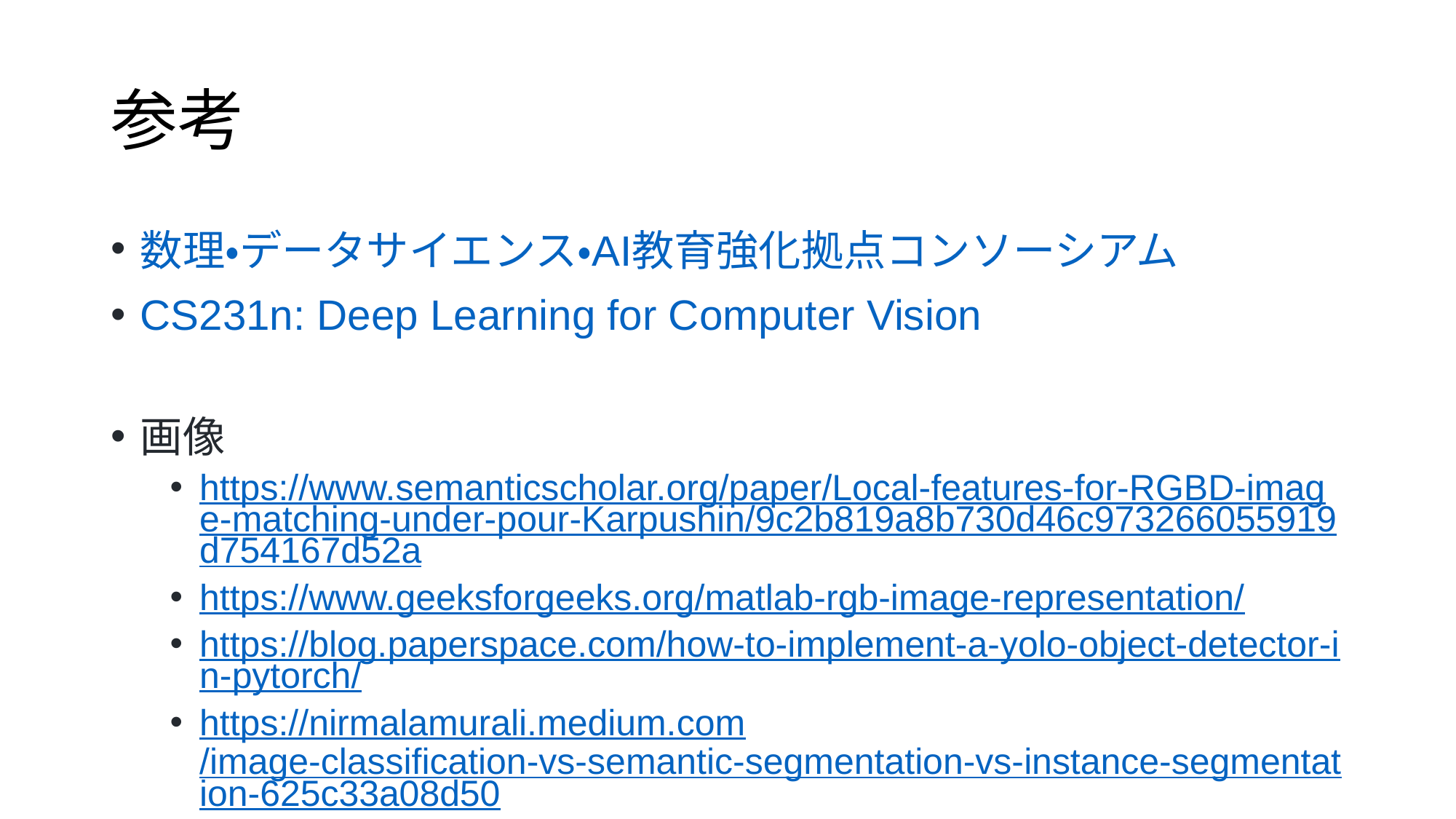

# 参考
数理・データサイエンス・AI教育強化拠点コンソーシアム
CS231n: Deep Learning for Computer Vision

画像
https://www.semanticscholar.org/paper/Local-features-for-RGBD-image-matching-under-pour-Karpushin/9c2b819a8b730d46c973266055919d754167d52a
https://www.geeksforgeeks.org/matlab-rgb-image-representation/
https://blog.paperspace.com/how-to-implement-a-yolo-object-detector-in-pytorch/
https://nirmalamurali.medium.com/image-classification-vs-semantic-segmentation-vs-instance-segmentation-625c33a08d50